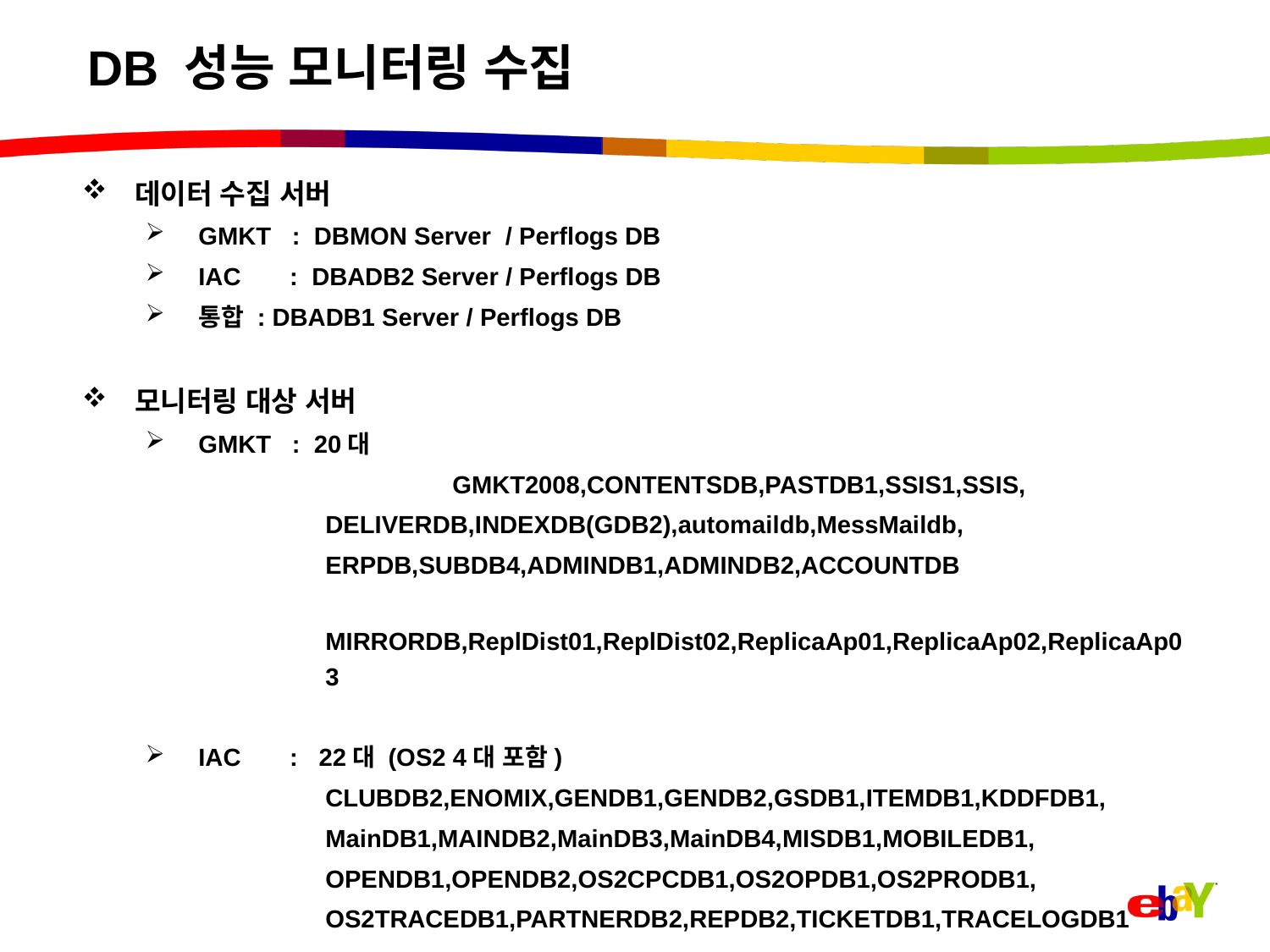

# DB 성능 모니터링 수집
데이터 수집 서버
GMKT   :  DBMON Server  / Perflogs DB
IAC       :  DBADB2 Server / Perflogs DB
통합 : DBADB1 Server / Perflogs DB

모니터링 대상 서버
GMKT   :  20대
			GMKT2008,CONTENTSDB,PASTDB1,SSIS1,SSIS,
	DELIVERDB,INDEXDB(GDB2),automaildb,MessMaildb,
	ERPDB,SUBDB4,ADMINDB1,ADMINDB2,ACCOUNTDB
	MIRRORDB,ReplDist01,ReplDist02,ReplicaAp01,ReplicaAp02,ReplicaAp03

IAC       :   22대 (OS2 4대 포함)
	CLUBDB2,ENOMIX,GENDB1,GENDB2,GSDB1,ITEMDB1,KDDFDB1,
	MainDB1,MAINDB2,MainDB3,MainDB4,MISDB1,MOBILEDB1,
	OPENDB1,OPENDB2,OS2CPCDB1,OS2OPDB1,OS2PRODB1,
	OS2TRACEDB1,PARTNERDB2,REPDB2,TICKETDB1,TRACELOGDB1